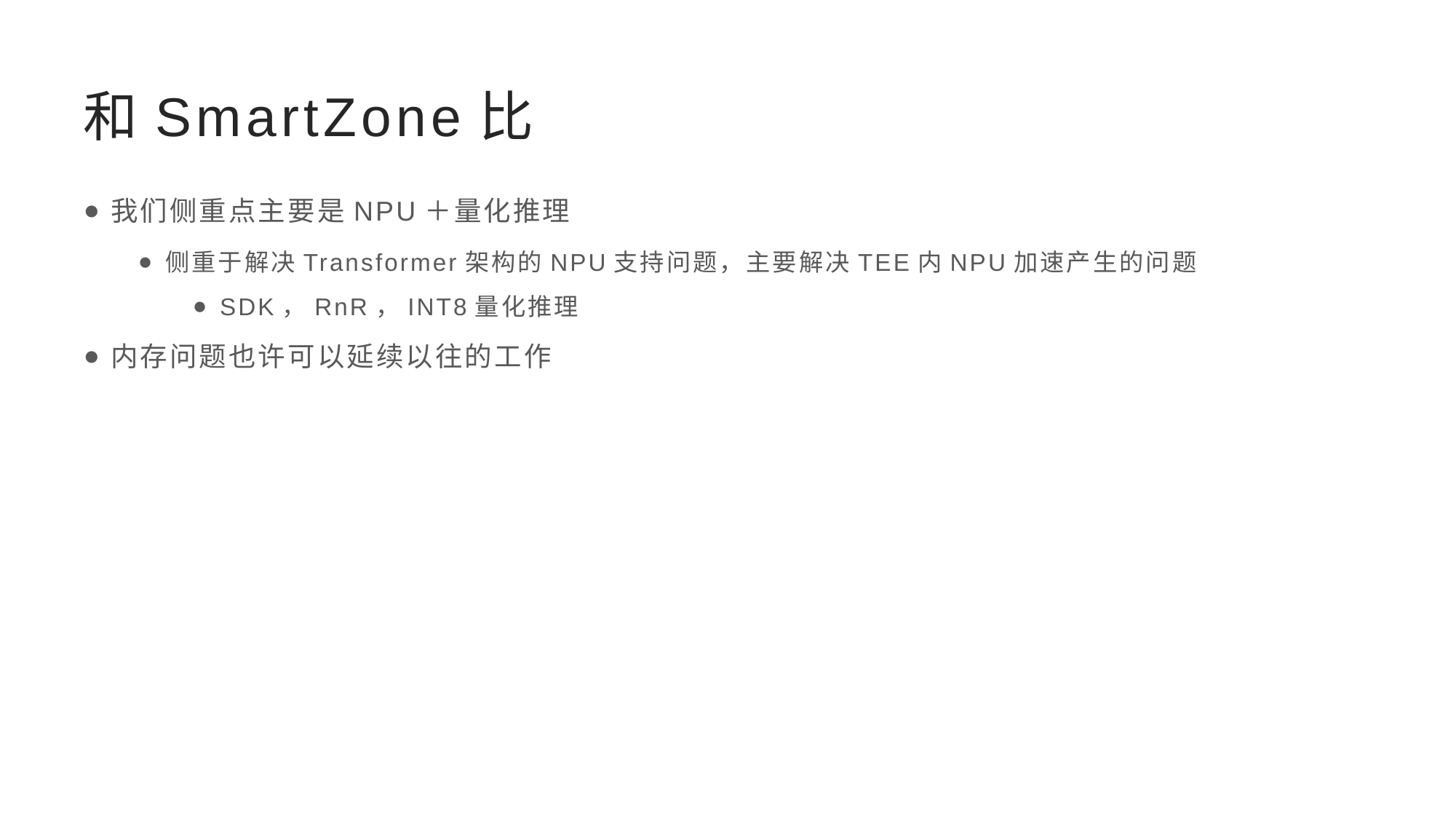

# 和SmartZone比
我们侧重点主要是NPU＋量化推理
侧重于解决Transformer架构的NPU支持问题，主要解决TEE内NPU加速产生的问题
SDK，RnR，INT8量化推理
内存问题也许可以延续以往的工作